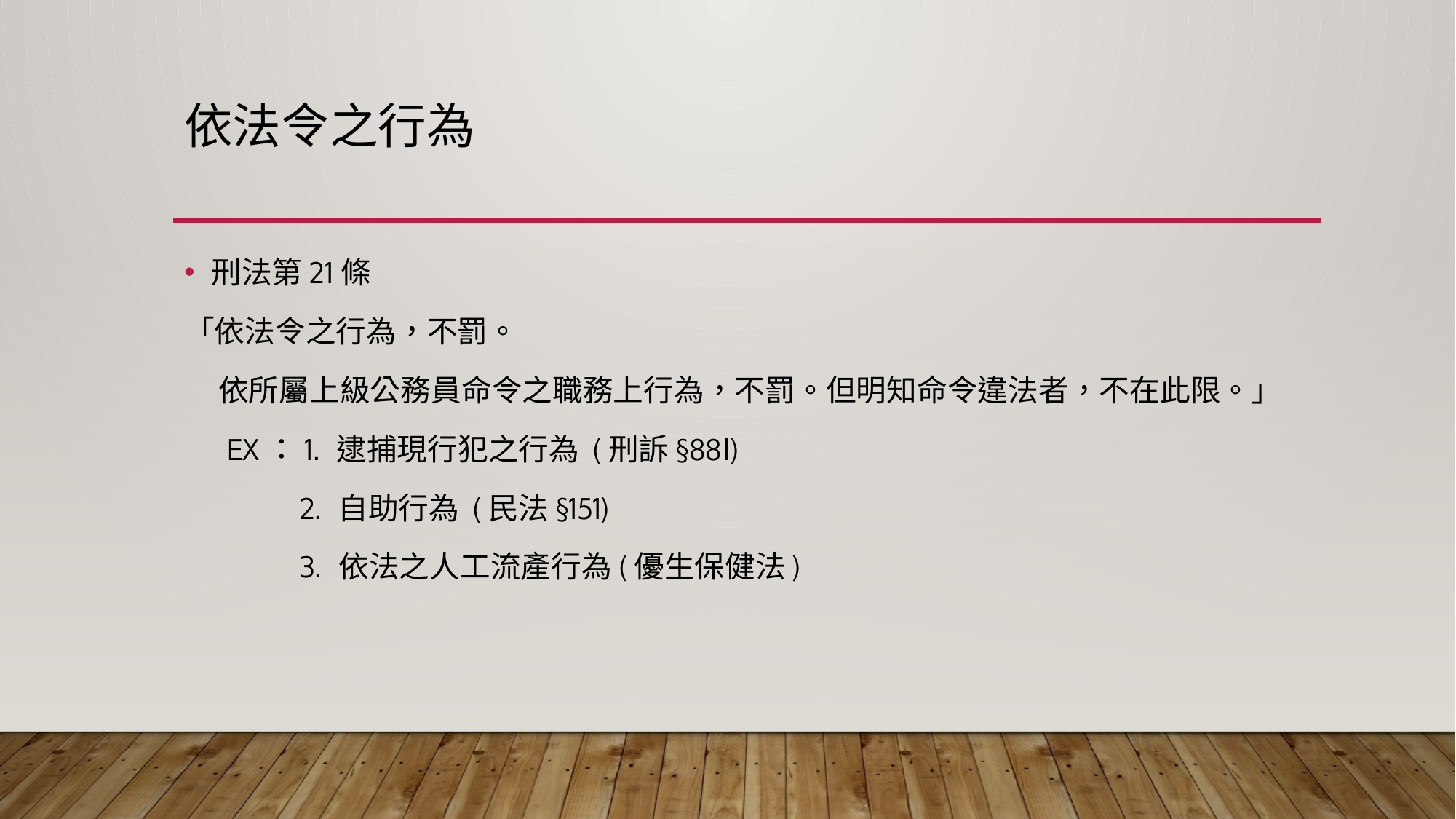

# 依法令之行為
刑法第21條
「依法令之行為，不罰。
    依所屬上級公務員命令之職務上行為，不罰。但明知命令違法者，不在此限。」
EX：1. 逮捕現行犯之行為 (刑訴§88Ⅰ)
        2. 自助行為 (民法§151)
        3. 依法之人工流產行為(優生保健法)